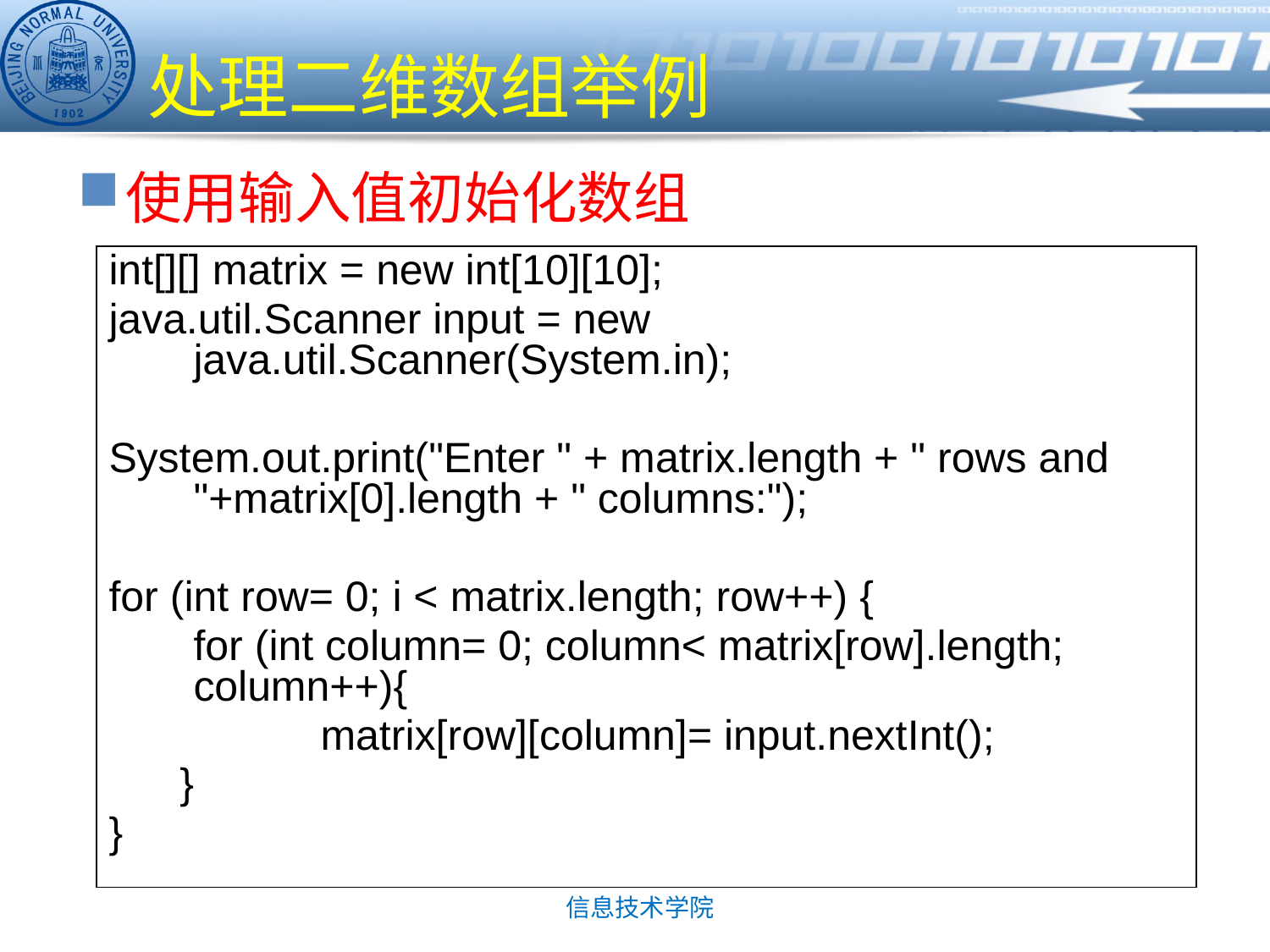

# 处理二维数组举例
使用输入值初始化数组
int[][] matrix = new int[10][10];
java.util.Scanner input = new java.util.Scanner(System.in);

System.out.print("Enter " + matrix.length + " rows and  "+matrix[0].length + " columns:");

for (int row= 0; i < matrix.length; row++) {
	for (int column= 0; column< matrix[row].length; column++){
		matrix[row][column]= input.nextInt();
      }
}
32